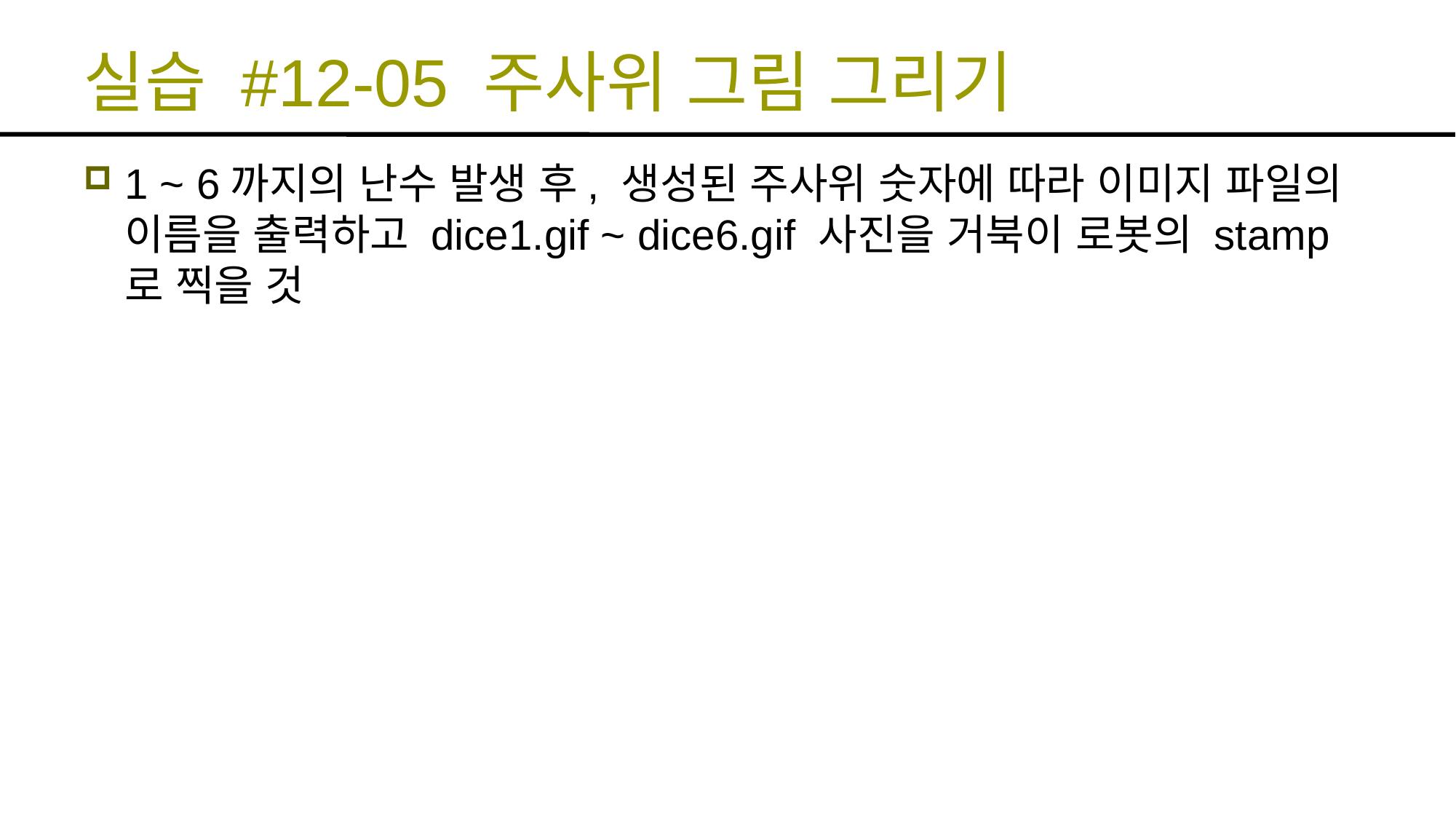

# 실습 #12-05 주사위 그림 그리기
1 ~ 6까지의 난수 발생 후, 생성된 주사위 숫자에 따라 이미지 파일의 이름을 출력하고 dice1.gif ~ dice6.gif 사진을 거북이 로봇의 stamp로 찍을 것